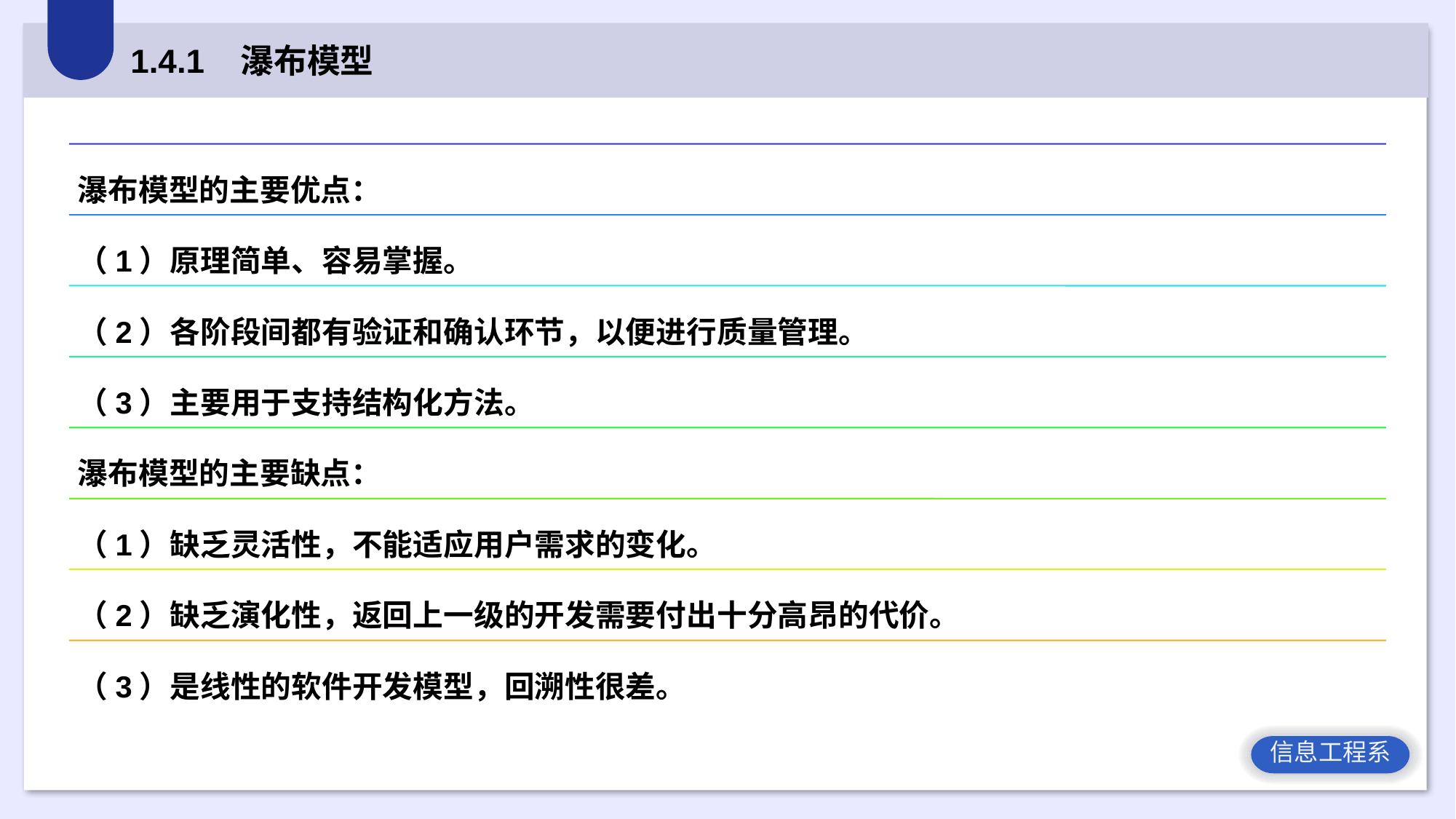

1.4.1   瀑布模型

瀑布模型的主要优点：

（1）原理简单、容易掌握。

（2）各阶段间都有验证和确认环节，以便进行质量管理。

（3）主要用于支持结构化方法。

瀑布模型的主要缺点：

（1）缺乏灵活性，不能适应用户需求的变化。

（2）缺乏演化性，返回上一级的开发需要付出十分高昂的代价。

（3）是线性的软件开发模型，回溯性很差。